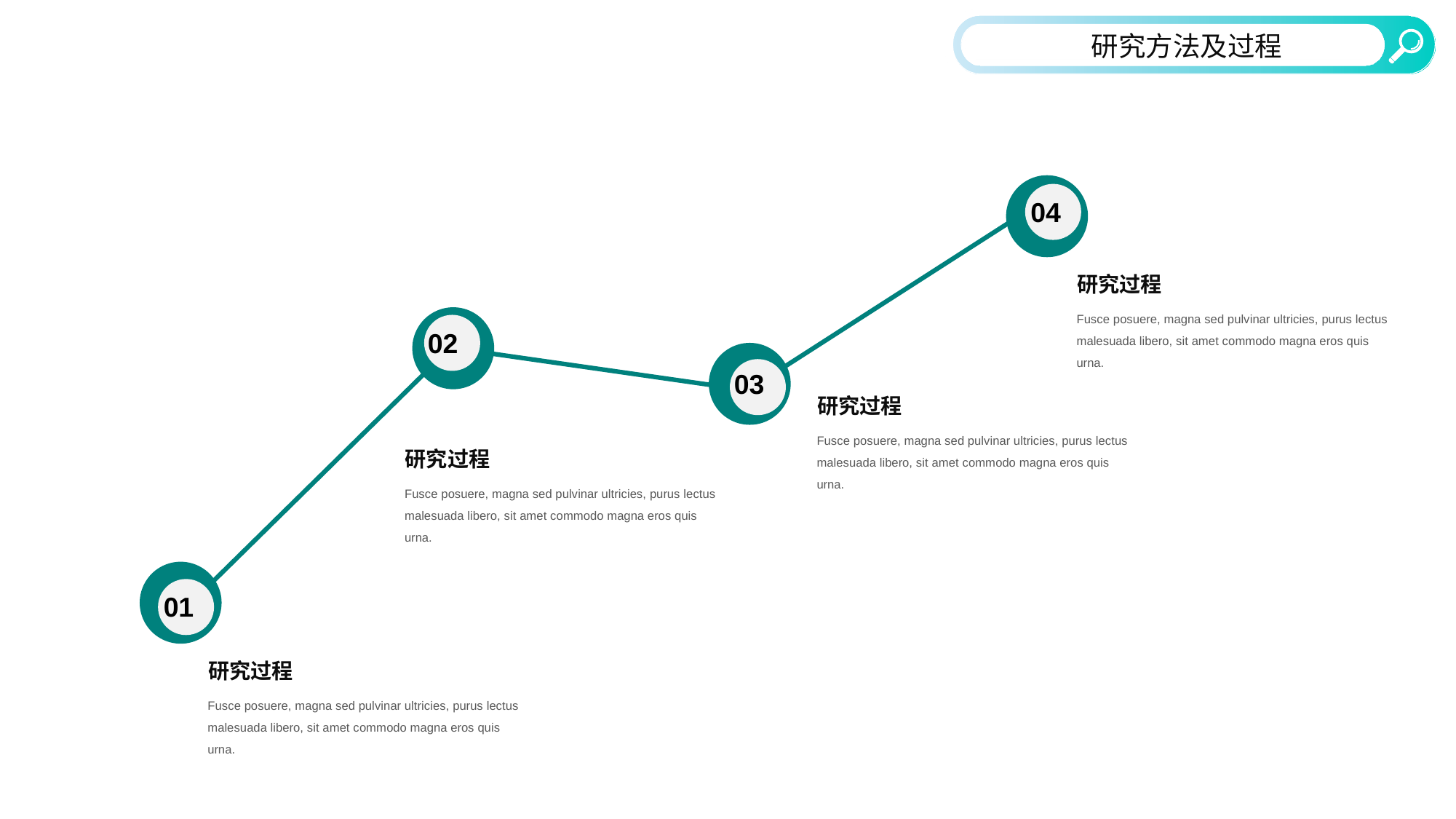

研究方法及过程

04

02

03

01
研究过程
Fusce posuere, magna sed pulvinar ultricies, purus lectus malesuada libero, sit amet commodo magna eros quis urna.
研究过程
Fusce posuere, magna sed pulvinar ultricies, purus lectus malesuada libero, sit amet commodo magna eros quis urna.
研究过程
Fusce posuere, magna sed pulvinar ultricies, purus lectus malesuada libero, sit amet commodo magna eros quis urna.
研究过程
Fusce posuere, magna sed pulvinar ultricies, purus lectus malesuada libero, sit amet commodo magna eros quis urna.